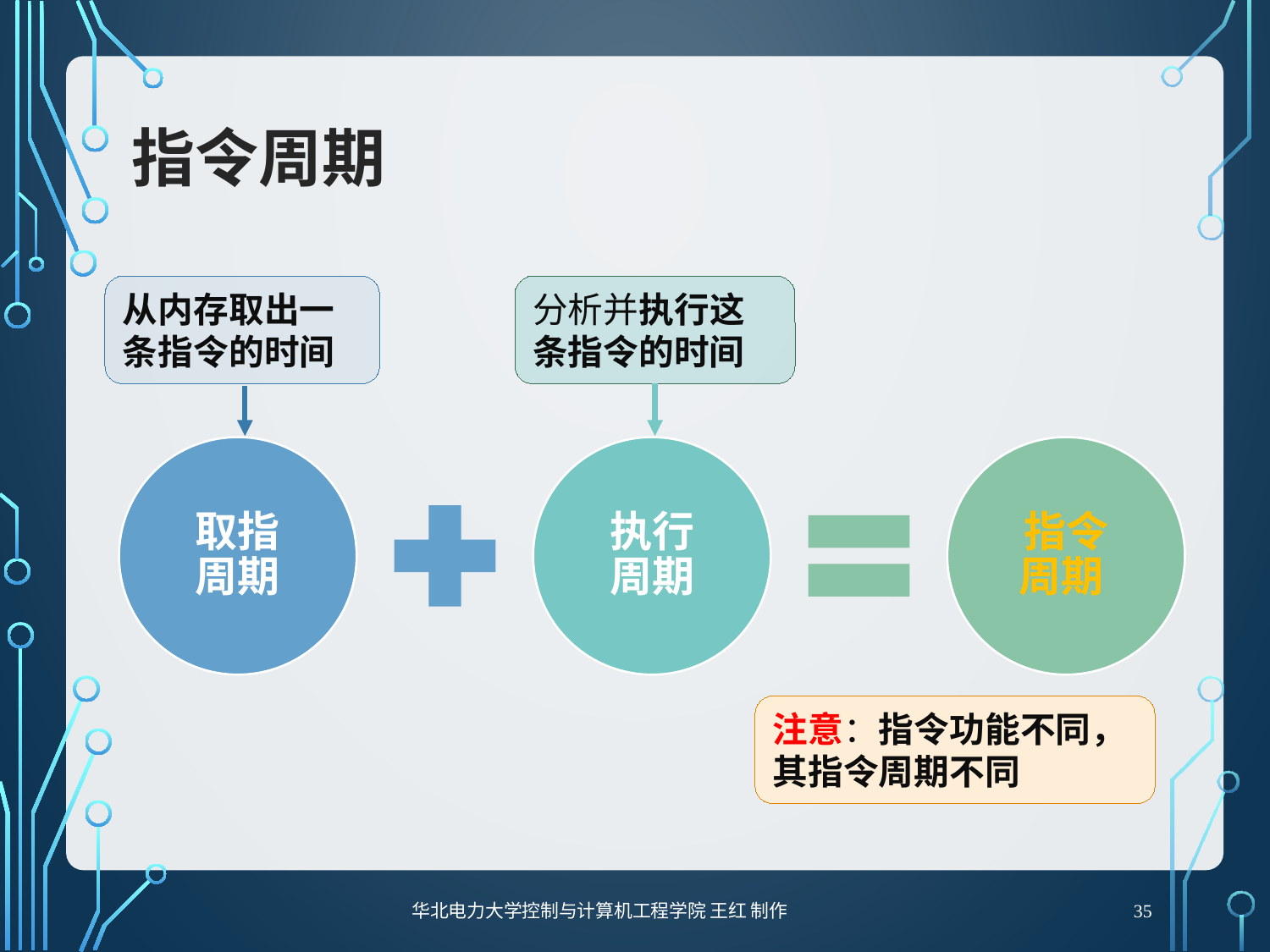

# 指令周期
取指
周期

执行
周期

指令
周期
从内存取出一条指令的时间
分析并执行这条指令的时间
注意：指令功能不同，其指令周期不同
35
华北电力大学控制与计算机工程学院 王红 制作